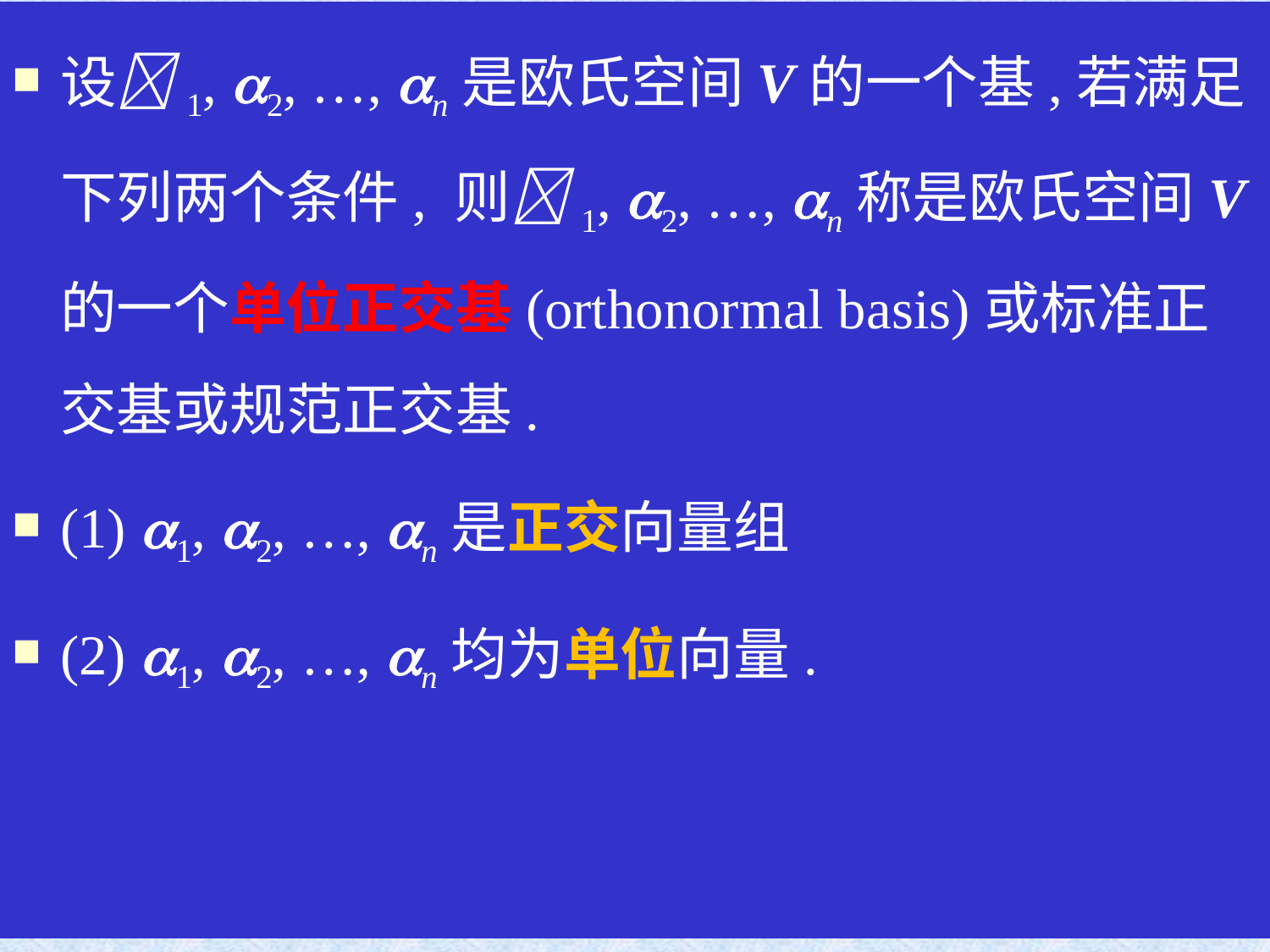

设α1, α2, …, αn是欧氏空间V的一个基,若满足下列两个条件, 则α1, α2, …, αn称是欧氏空间V的一个单位正交基(orthonormal basis)或标准正交基或规范正交基.
(1) α1, α2, …, αn是正交向量组
(2) α1, α2, …, αn均为单位向量.